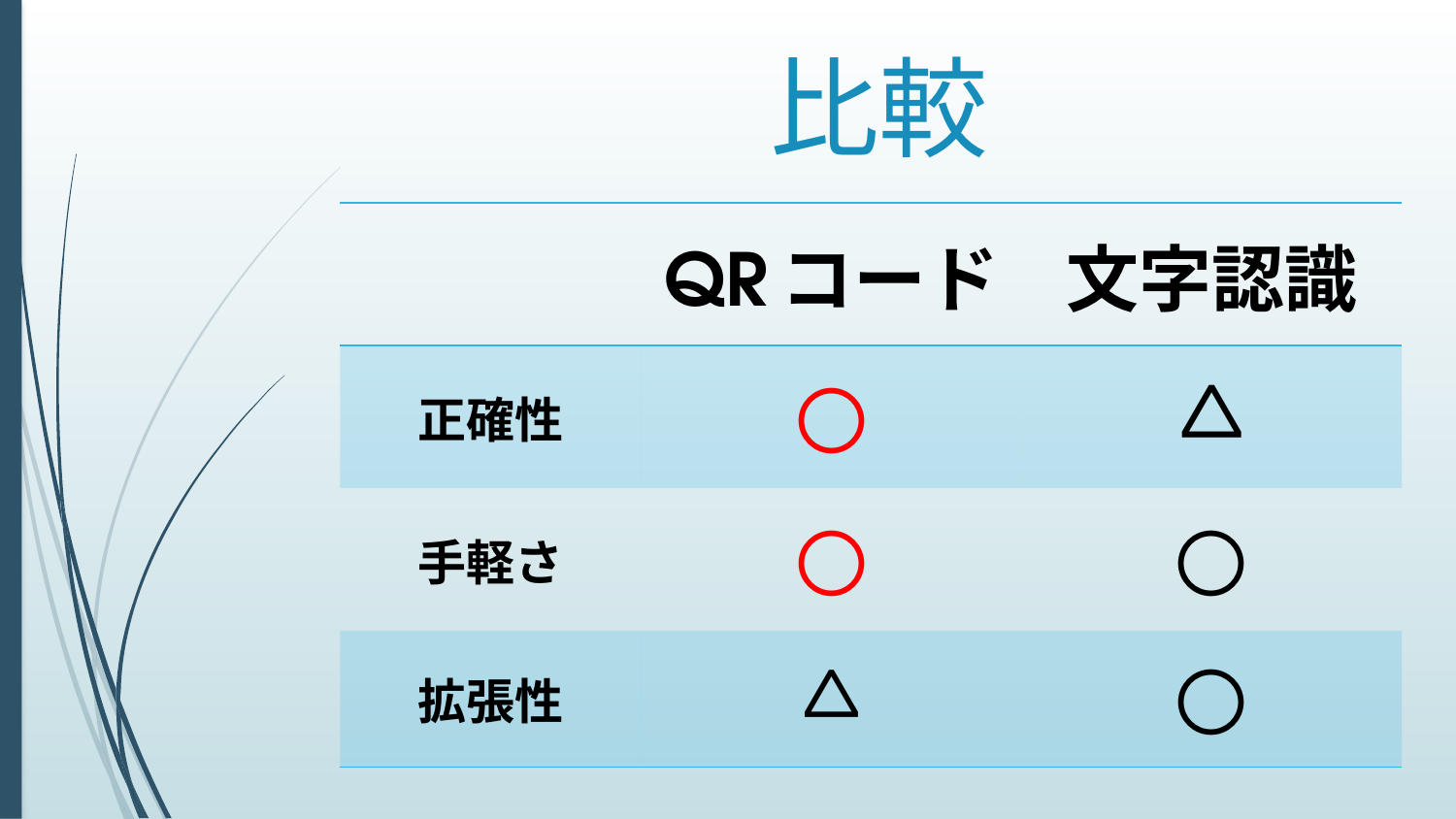

# 比較
|  | QRコード | 文字認識 |
| --- | --- | --- |
| 正確性 | 〇 | △ |
| 手軽さ | 〇 | 〇 |
| 拡張性 | △ | 〇 |